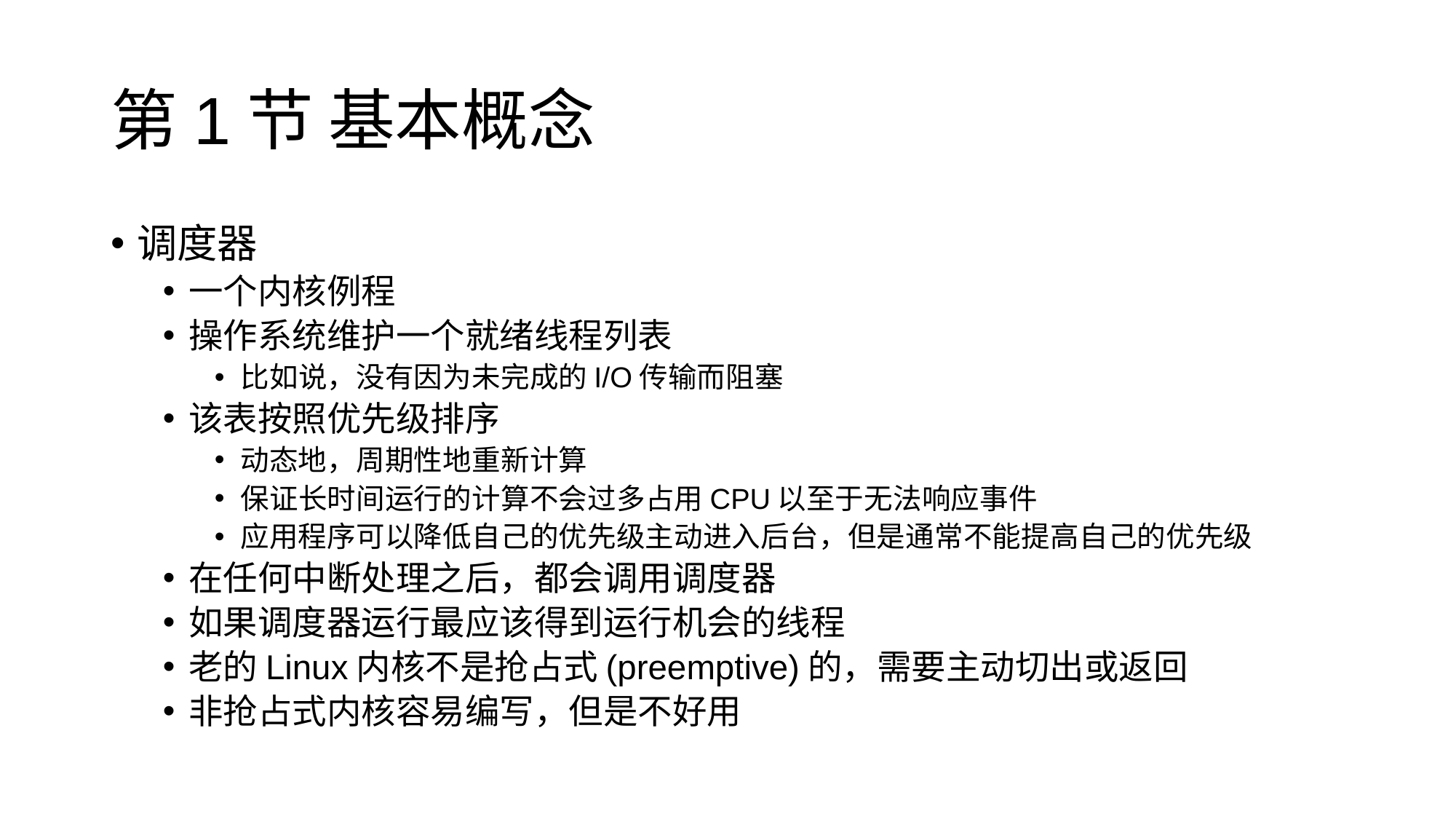

# 第1节 基本概念
调度器
一个内核例程
操作系统维护一个就绪线程列表
比如说，没有因为未完成的I/O传输而阻塞
该表按照优先级排序
动态地，周期性地重新计算
保证长时间运行的计算不会过多占用CPU以至于无法响应事件
应用程序可以降低自己的优先级主动进入后台，但是通常不能提高自己的优先级
在任何中断处理之后，都会调用调度器
如果调度器运行最应该得到运行机会的线程
老的Linux内核不是抢占式(preemptive)的，需要主动切出或返回
非抢占式内核容易编写，但是不好用